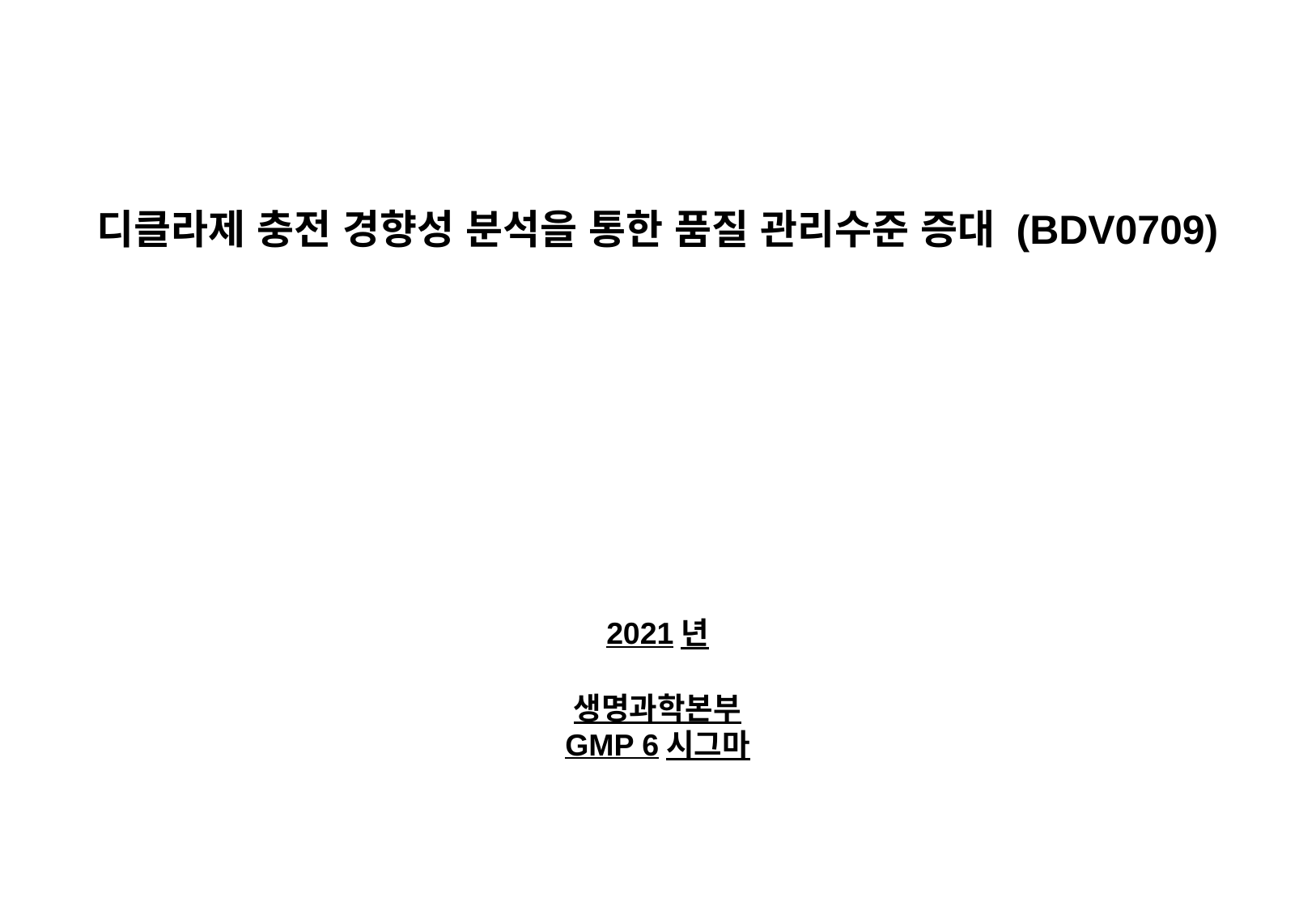

디클라제 충전 경향성 분석을 통한 품질 관리수준 증대 (BDV0709)
2021년
생명과학본부
GMP 6시그마